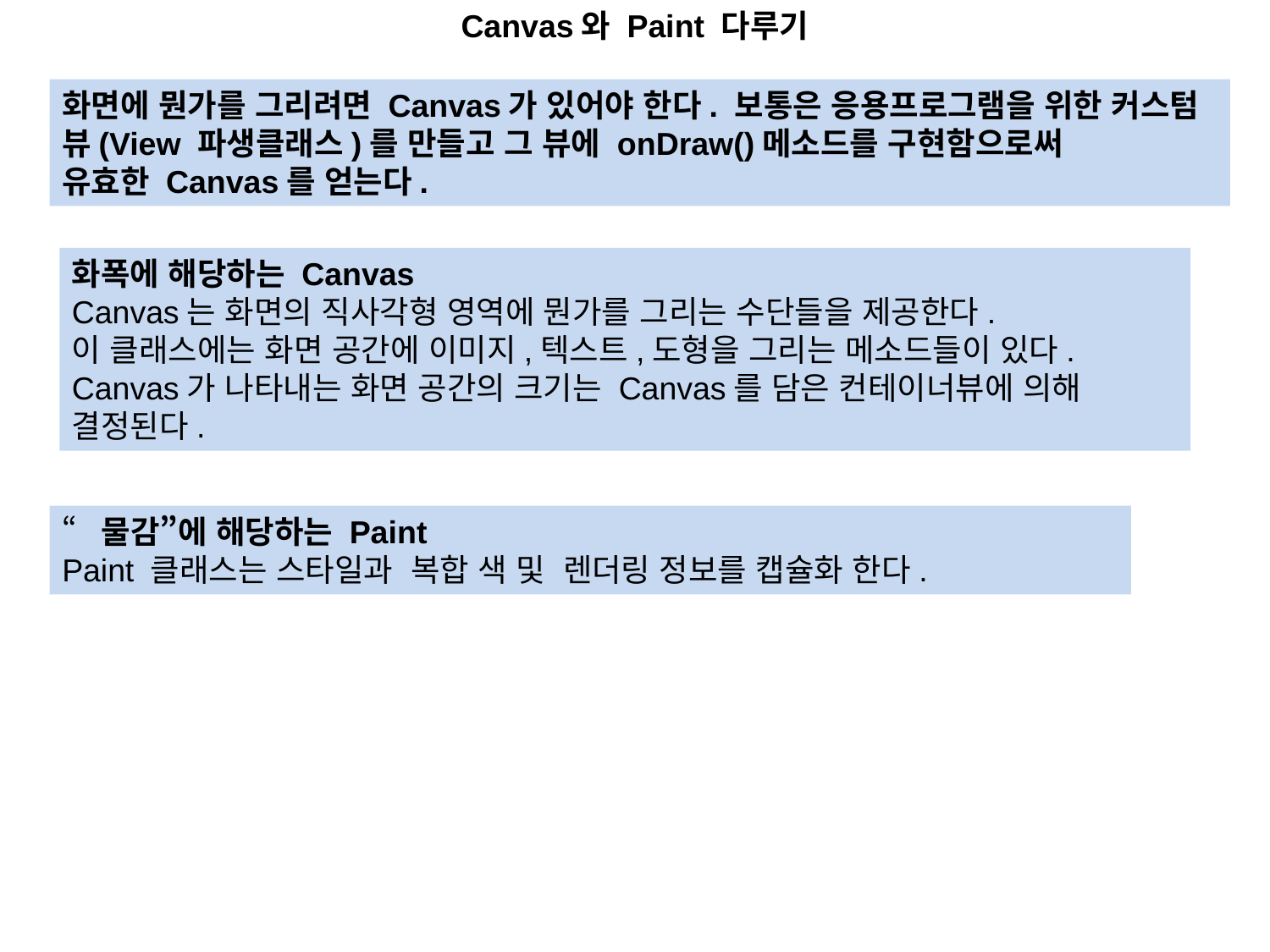

Canvas와 Paint 다루기
화면에 뭔가를 그리려면 Canvas가 있어야 한다. 보통은 응용프로그램을 위한 커스텀 뷰(View 파생클래스)를 만들고 그 뷰에 onDraw()메소드를 구현함으로써
유효한 Canvas를 얻는다.
화폭에 해당하는 Canvas
Canvas는 화면의 직사각형 영역에 뭔가를 그리는 수단들을 제공한다.
이 클래스에는 화면 공간에 이미지,텍스트,도형을 그리는 메소드들이 있다.
Canvas가 나타내는 화면 공간의 크기는 Canvas를 담은 컨테이너뷰에 의해 결정된다.
“물감”에 해당하는 Paint
Paint 클래스는 스타일과  복합 색 및  렌더링 정보를 캡슐화 한다.